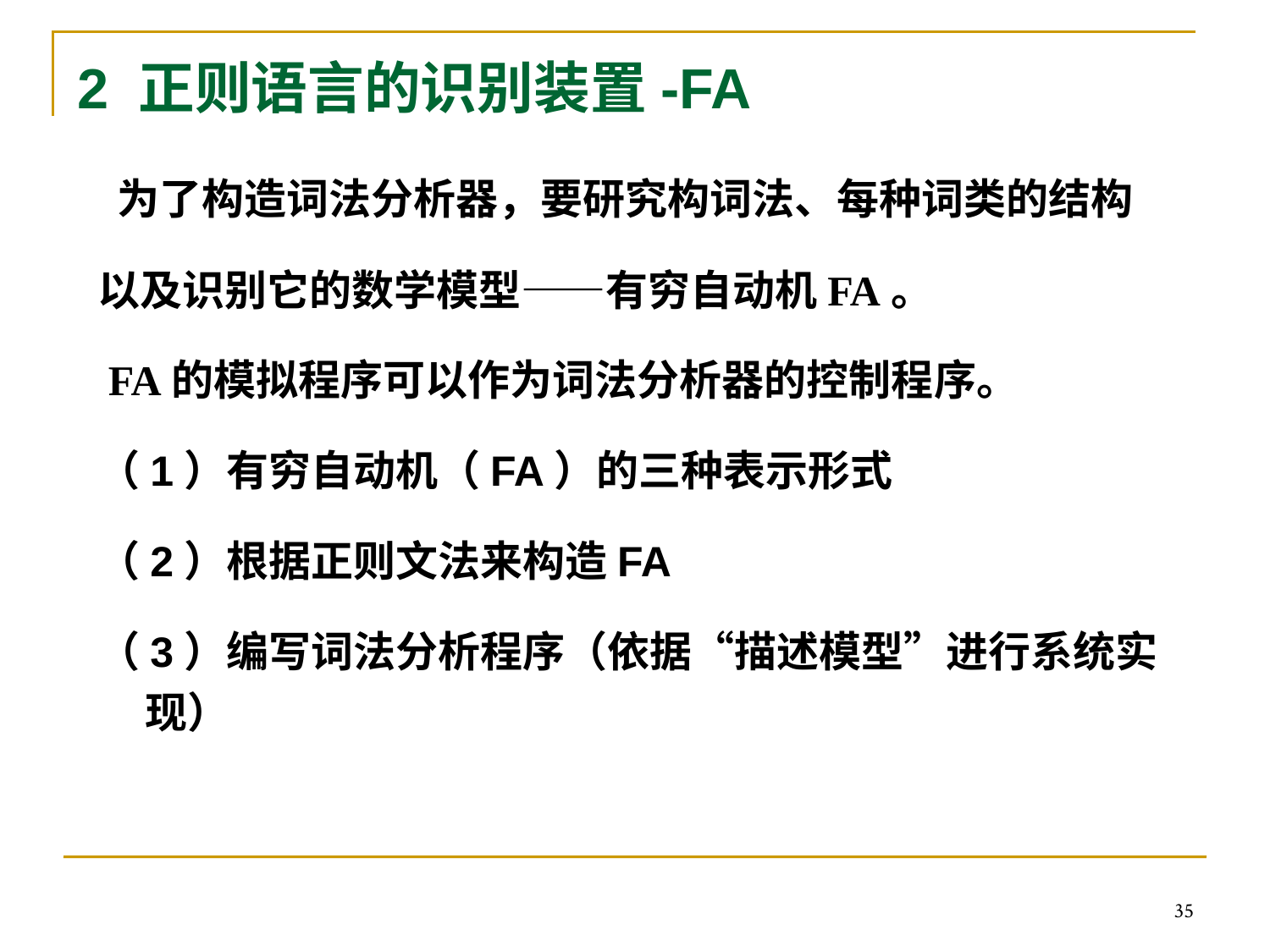

# 2 正则语言的识别装置-FA
 为了构造词法分析器，要研究构词法、每种词类的结构
以及识别它的数学模型——有穷自动机FA。
 FA的模拟程序可以作为词法分析器的控制程序。
（1）有穷自动机（FA）的三种表示形式
（2）根据正则文法来构造FA
（3）编写词法分析程序（依据“描述模型”进行系统实现）
35